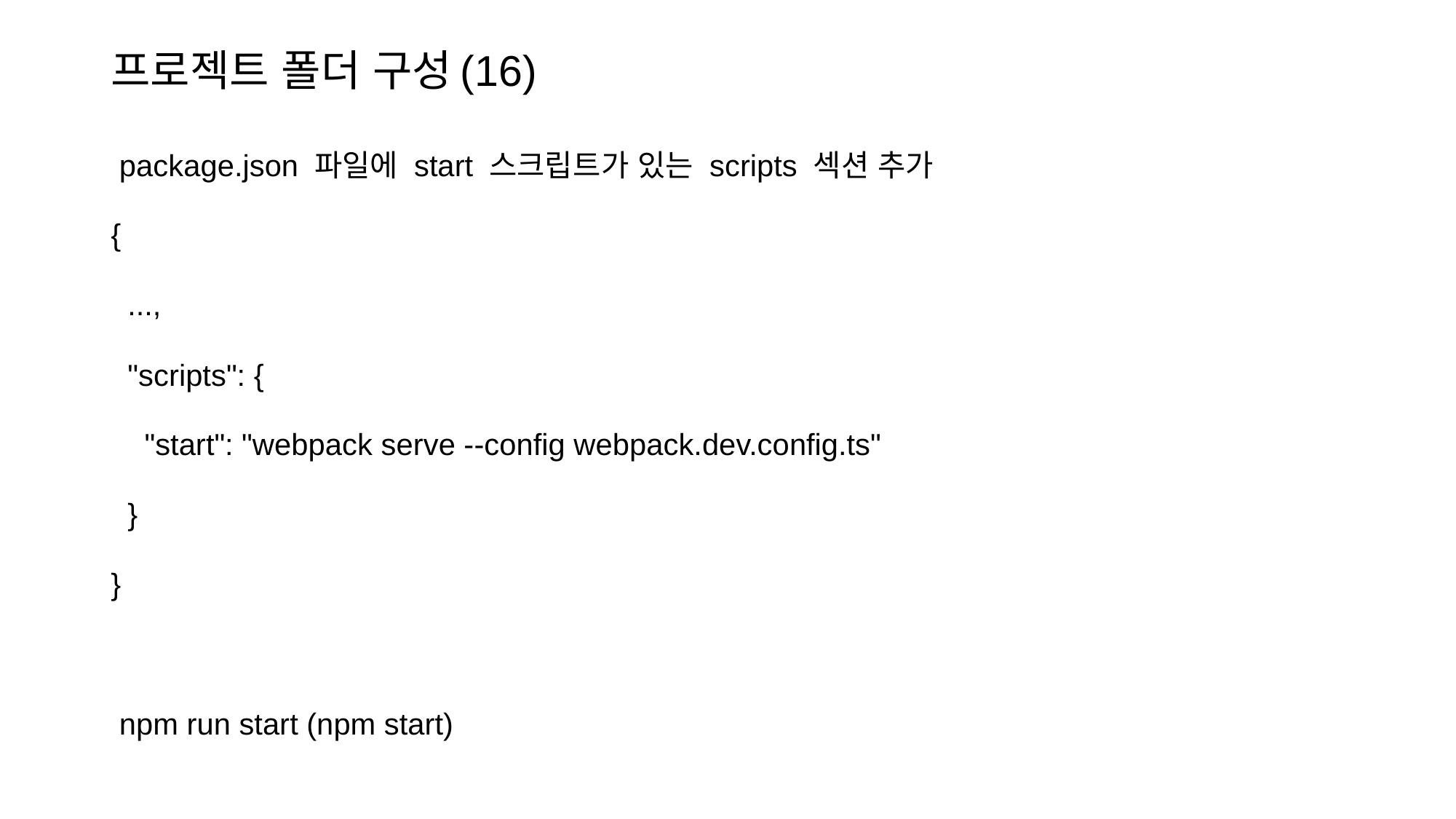

# 프로젝트 폴더 구성(16)
 package.json 파일에 start 스크립트가 있는 scripts 섹션 추가
{
  ...,
  "scripts": {
    "start": "webpack serve --config webpack.dev.config.ts"
  }
}

 npm run start (npm start)